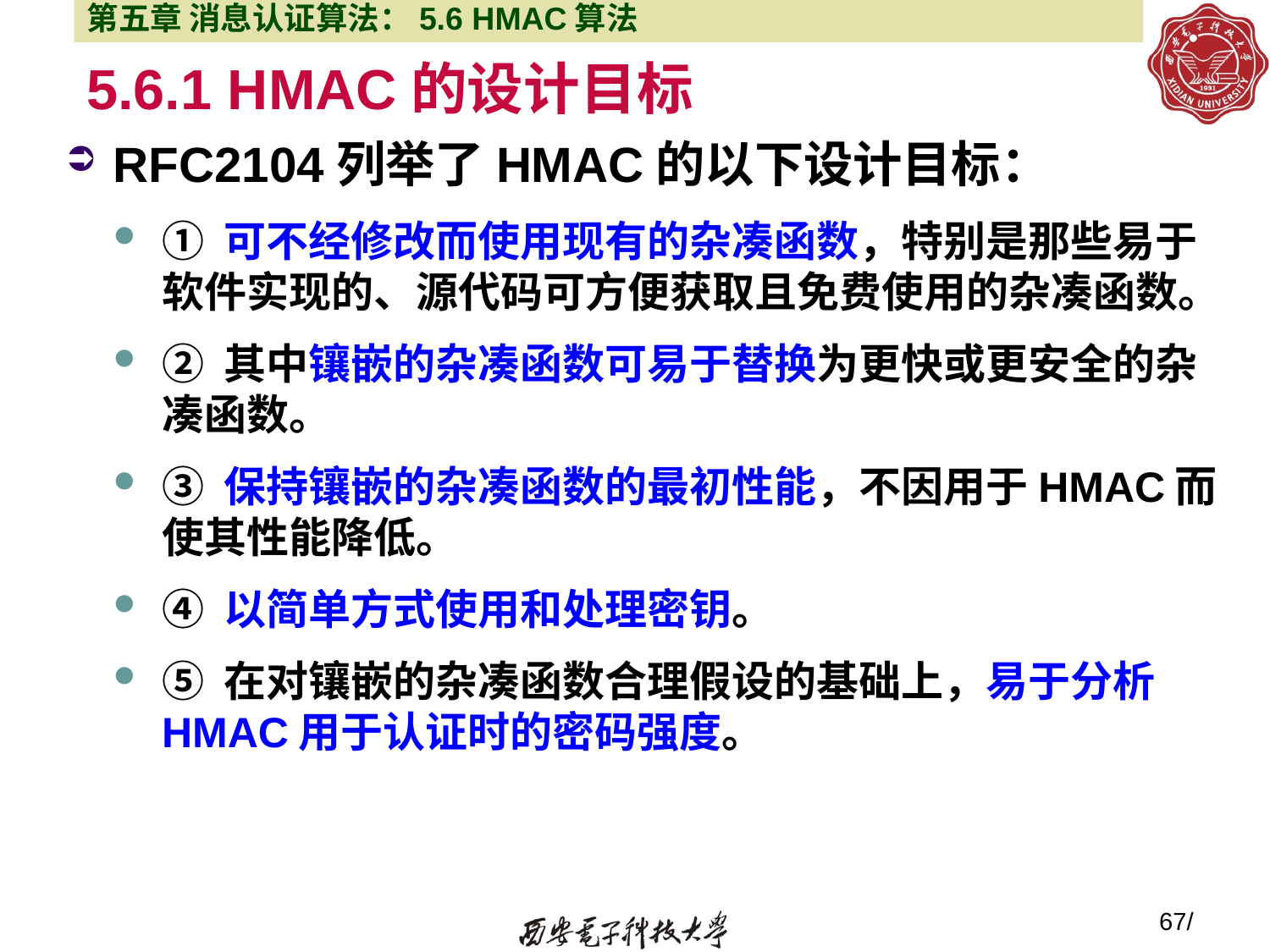

第五章 消息认证算法：5.6 HMAC算法
# 5.6.1 HMAC的设计目标
RFC2104列举了HMAC的以下设计目标：
① 可不经修改而使用现有的杂凑函数，特别是那些易于软件实现的、源代码可方便获取且免费使用的杂凑函数。
② 其中镶嵌的杂凑函数可易于替换为更快或更安全的杂凑函数。
③ 保持镶嵌的杂凑函数的最初性能，不因用于HMAC而使其性能降低。
④ 以简单方式使用和处理密钥。
⑤ 在对镶嵌的杂凑函数合理假设的基础上，易于分析HMAC用于认证时的密码强度。
67/